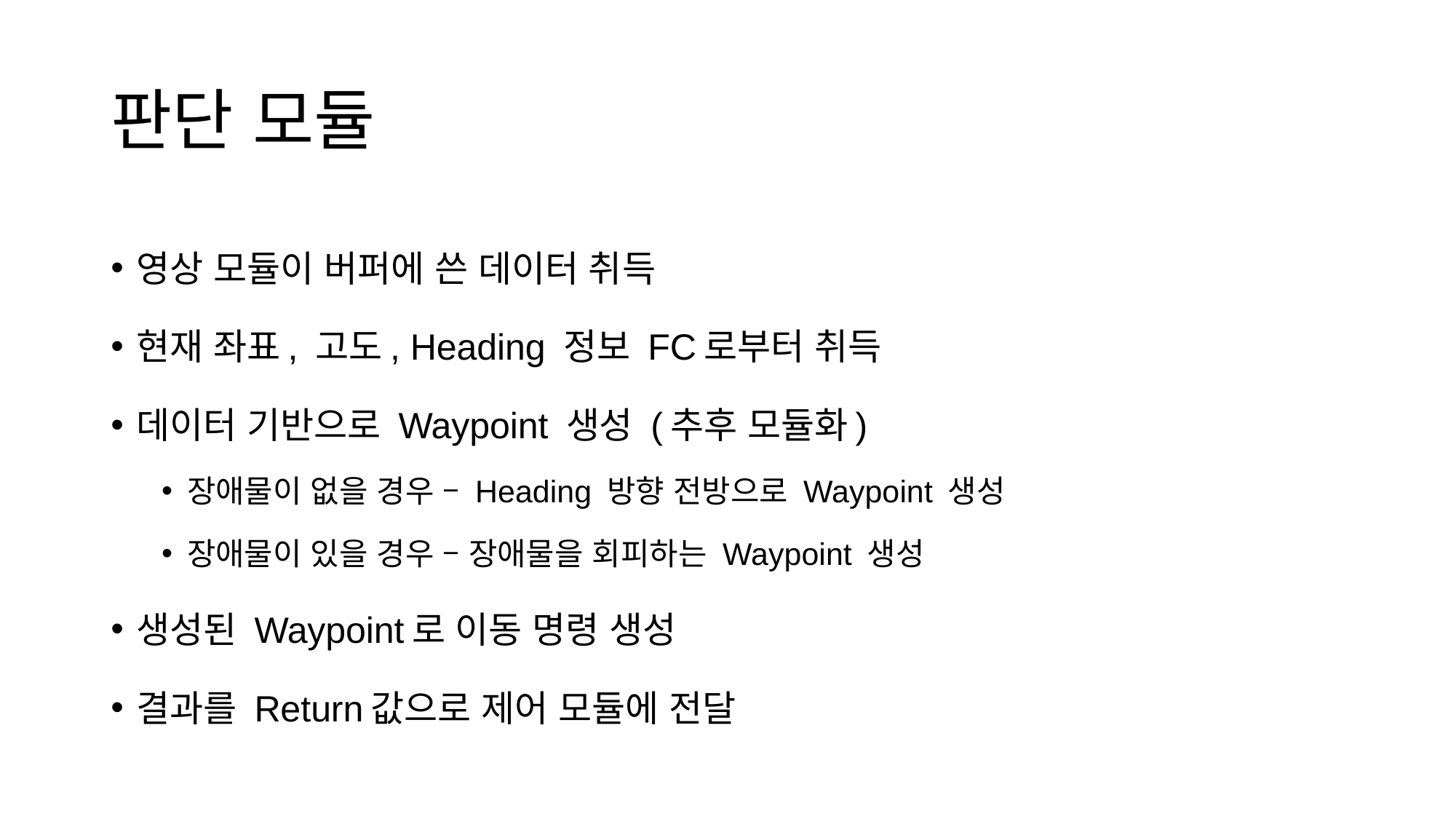

# 판단 모듈
영상 모듈이 버퍼에 쓴 데이터 취득
현재 좌표, 고도, Heading 정보 FC로부터 취득
데이터 기반으로 Waypoint 생성 (추후 모듈화)
장애물이 없을 경우 – Heading 방향 전방으로 Waypoint 생성
장애물이 있을 경우 – 장애물을 회피하는 Waypoint 생성
생성된 Waypoint로 이동 명령 생성
결과를 Return값으로 제어 모듈에 전달